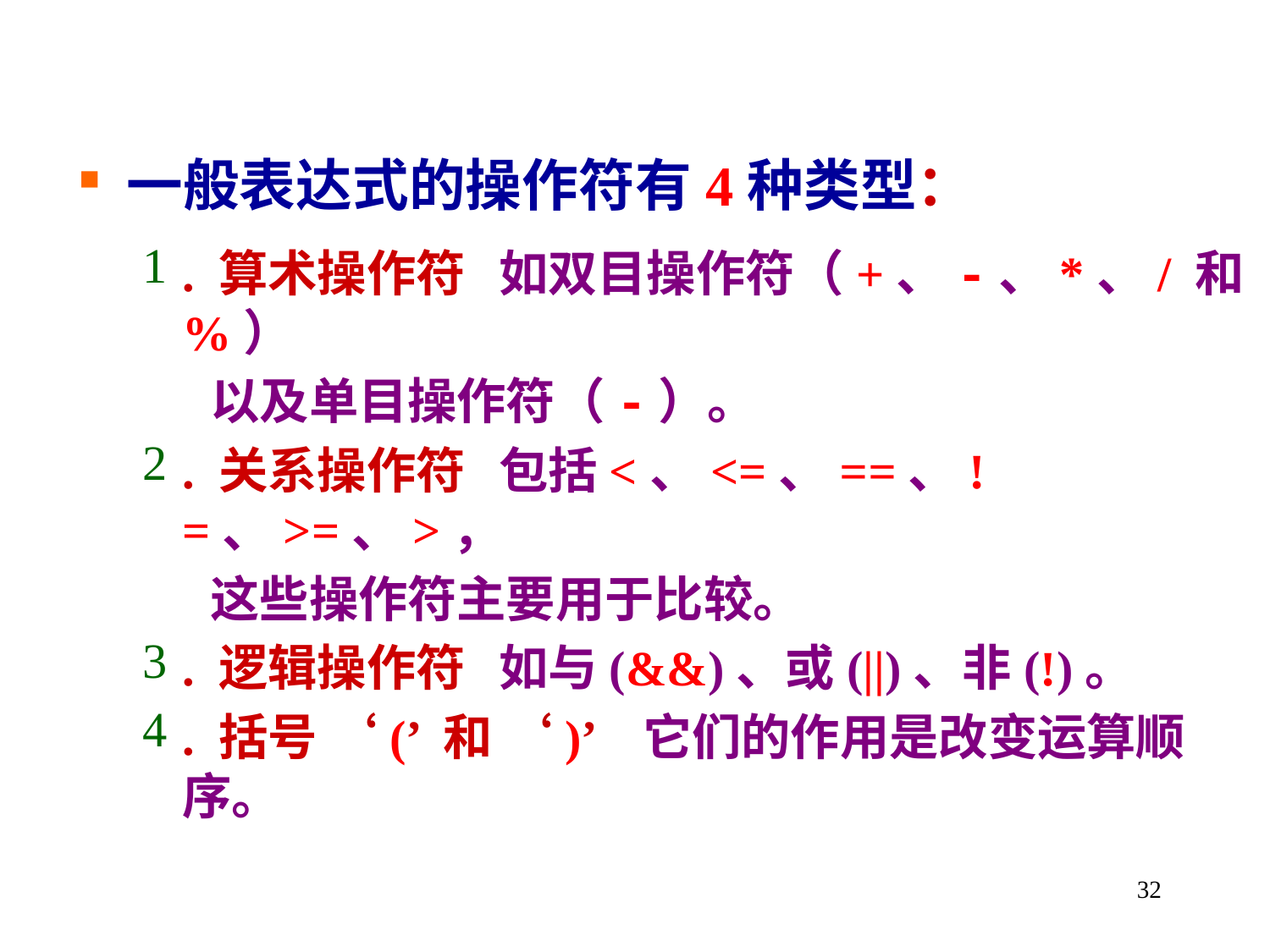

一般表达式的操作符有4种类型：
. 算术操作符   如双目操作符（+、-、*、/ 和%）
     以及单目操作符（-）。
. 关系操作符   包括<、<=、==、!=、>=、>，
     这些操作符主要用于比较。
. 逻辑操作符   如与(&&)、或(||)、非(!)。
. 括号 ‘(’ 和 ‘)’   它们的作用是改变运算顺序。
32